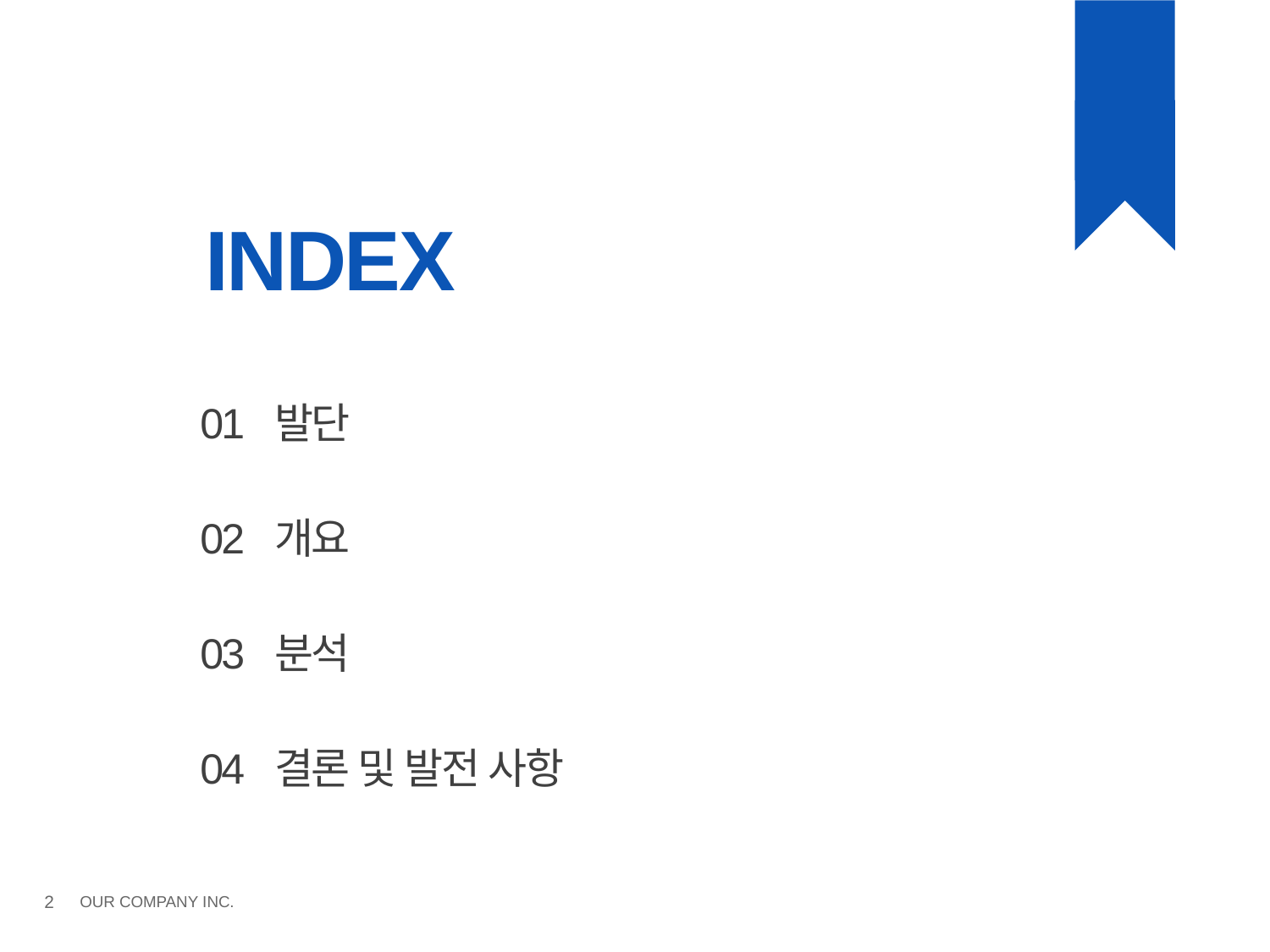

INDEX
01  발단
02  개요
03  분석
04  결론 및 발전 사항